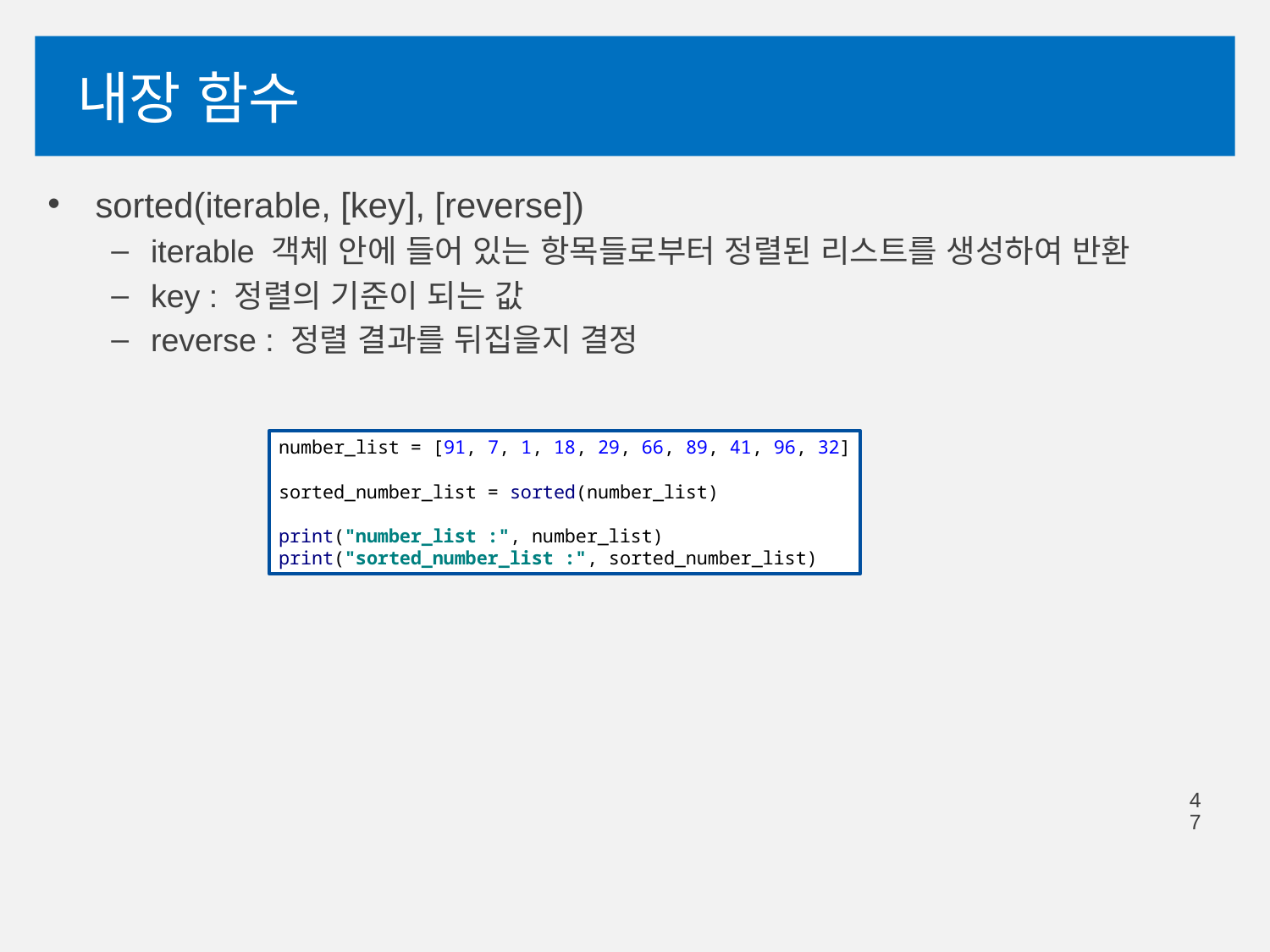

# 내장 함수
sorted(iterable, [key], [reverse])
iterable 객체 안에 들어 있는 항목들로부터 정렬된 리스트를 생성하여 반환
key : 정렬의 기준이 되는 값
reverse : 정렬 결과를 뒤집을지 결정
number_list = [91, 7, 1, 18, 29, 66, 89, 41, 96, 32]
sorted_number_list = sorted(number_list)
print("number_list :", number_list)
print("sorted_number_list :", sorted_number_list)
47